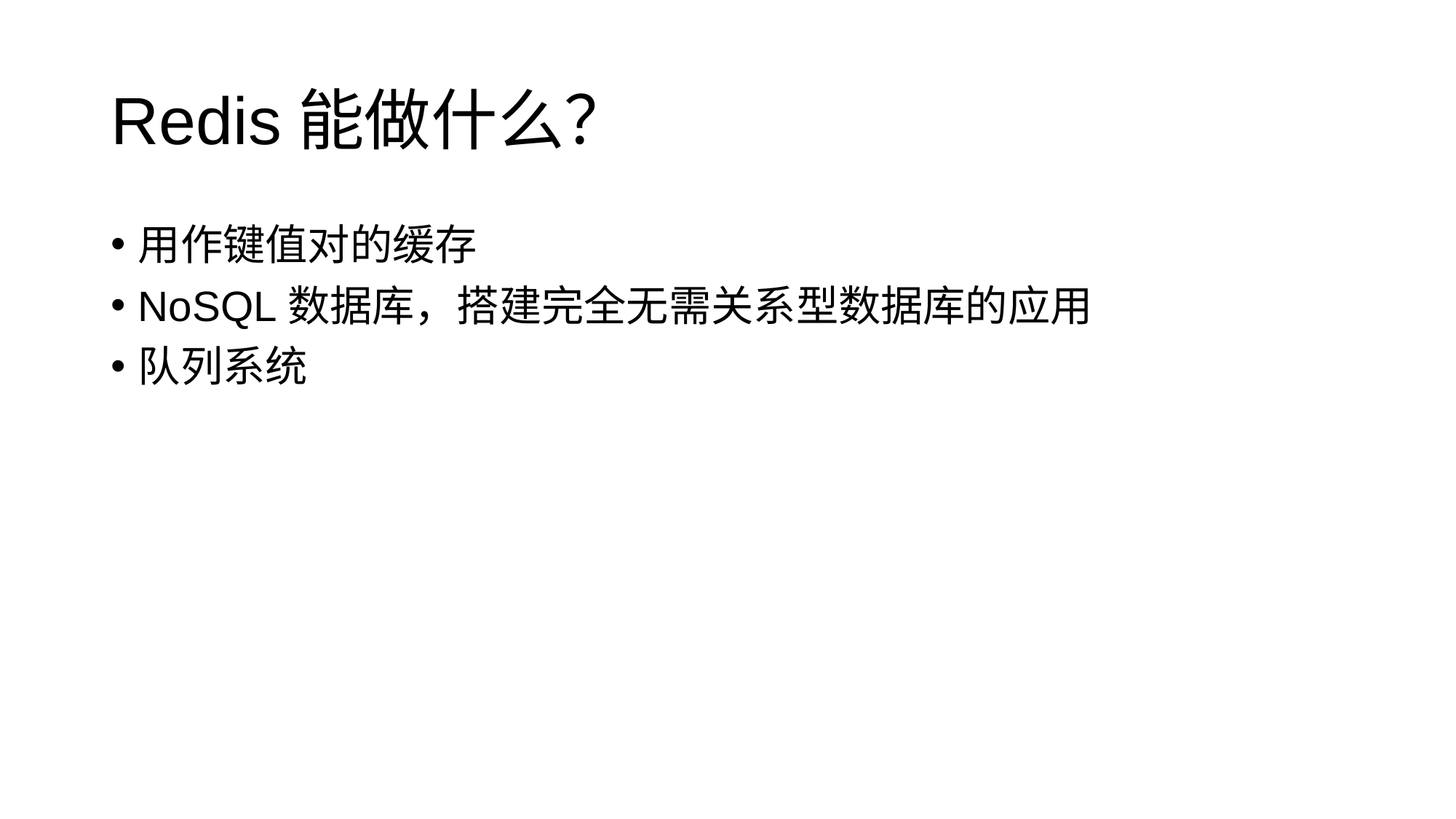

# Redis能做什么？
用作键值对的缓存
NoSQL数据库，搭建完全无需关系型数据库的应用
队列系统